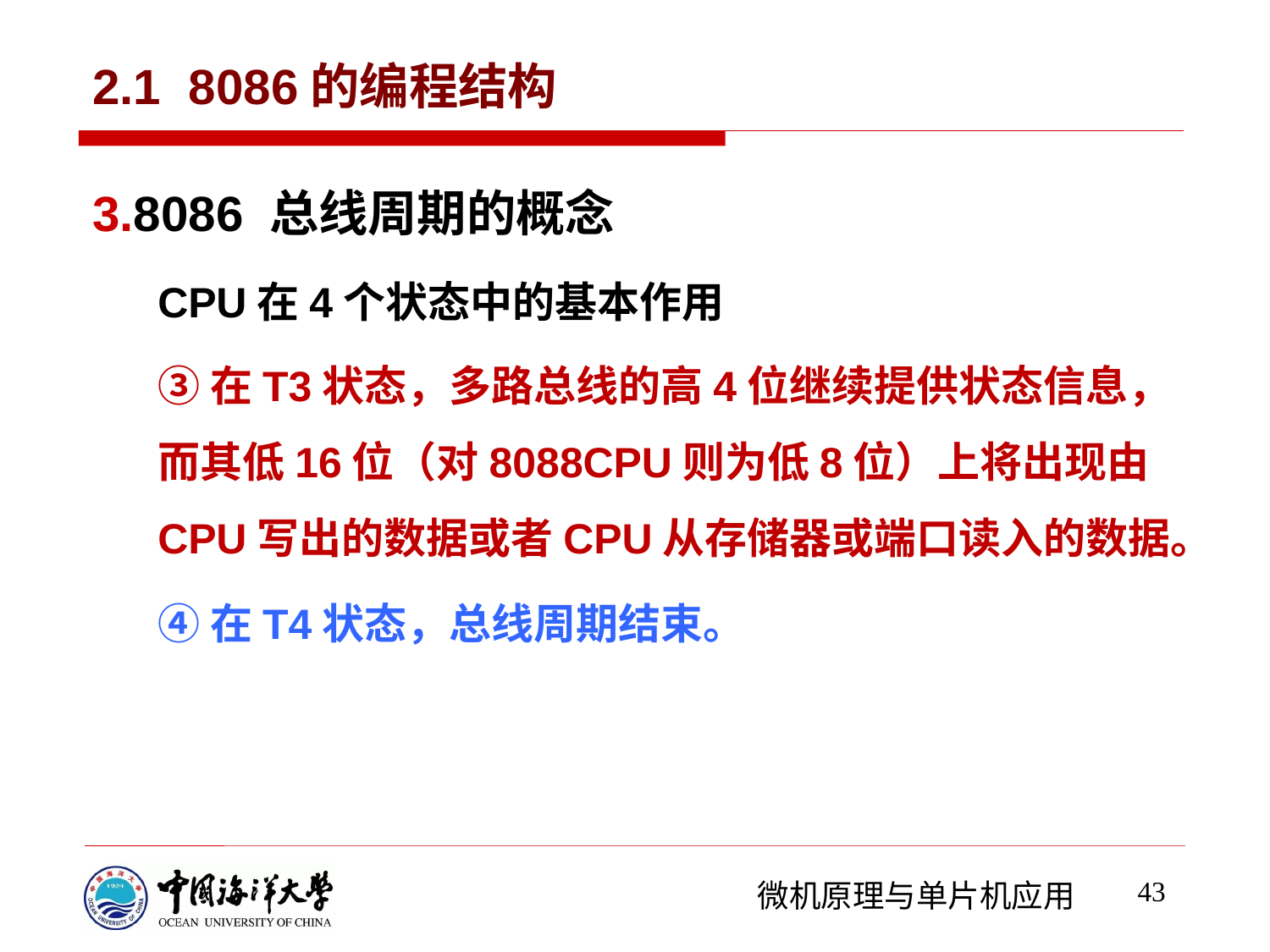

# 2.1  8086的编程结构
8086 总线周期的概念
CPU在4个状态中的基本作用
③在T3状态，多路总线的高4位继续提供状态信息，而其低16位（对8088CPU则为低8位）上将出现由CPU写出的数据或者CPU从存储器或端口读入的数据。
④在T4状态，总线周期结束。

43